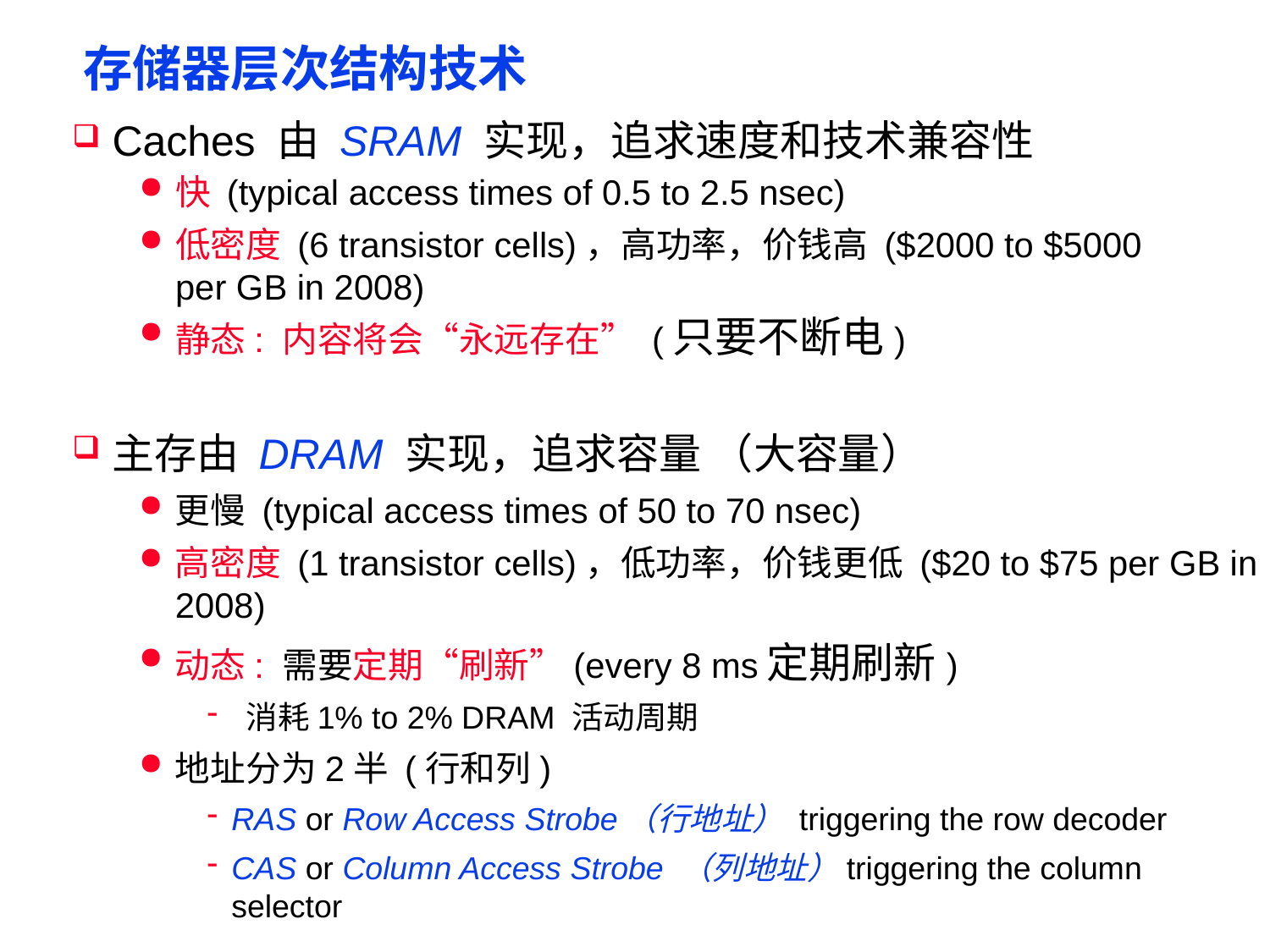

# 存储器层次结构技术
Caches 由 SRAM 实现，追求速度和技术兼容性
快 (typical access times of 0.5 to 2.5 nsec)
低密度 (6 transistor cells)，高功率，价钱高 ($2000 to $5000 per GB in 2008)
静态: 内容将会“永远存在” (只要不断电)

主存由 DRAM 实现，追求容量 （大容量）
更慢 (typical access times of 50 to 70 nsec)
高密度 (1 transistor cells)，低功率，价钱更低 ($20 to $75 per GB in 2008)
动态: 需要定期“刷新”(every 8 ms定期刷新)
 消耗1% to 2% DRAM 活动周期
地址分为2半 (行和列)
RAS or Row Access Strobe（行地址） triggering the row decoder
CAS or Column Access Strobe （列地址）triggering the column selector